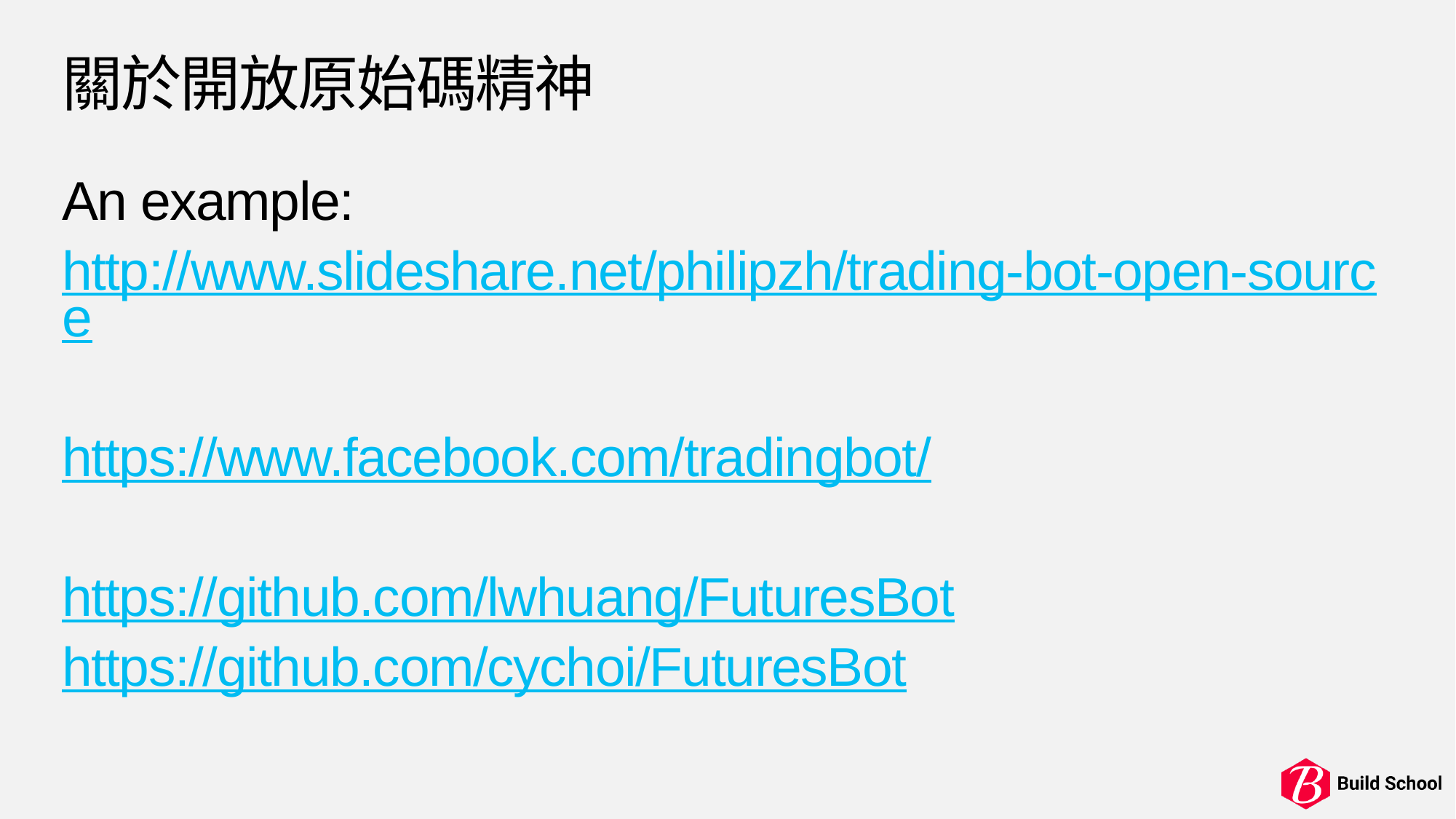

# 關於開放原始碼精神
An example:
http://www.slideshare.net/philipzh/trading-bot-open-source

https://www.facebook.com/tradingbot/

https://github.com/lwhuang/FuturesBot
https://github.com/cychoi/FuturesBot